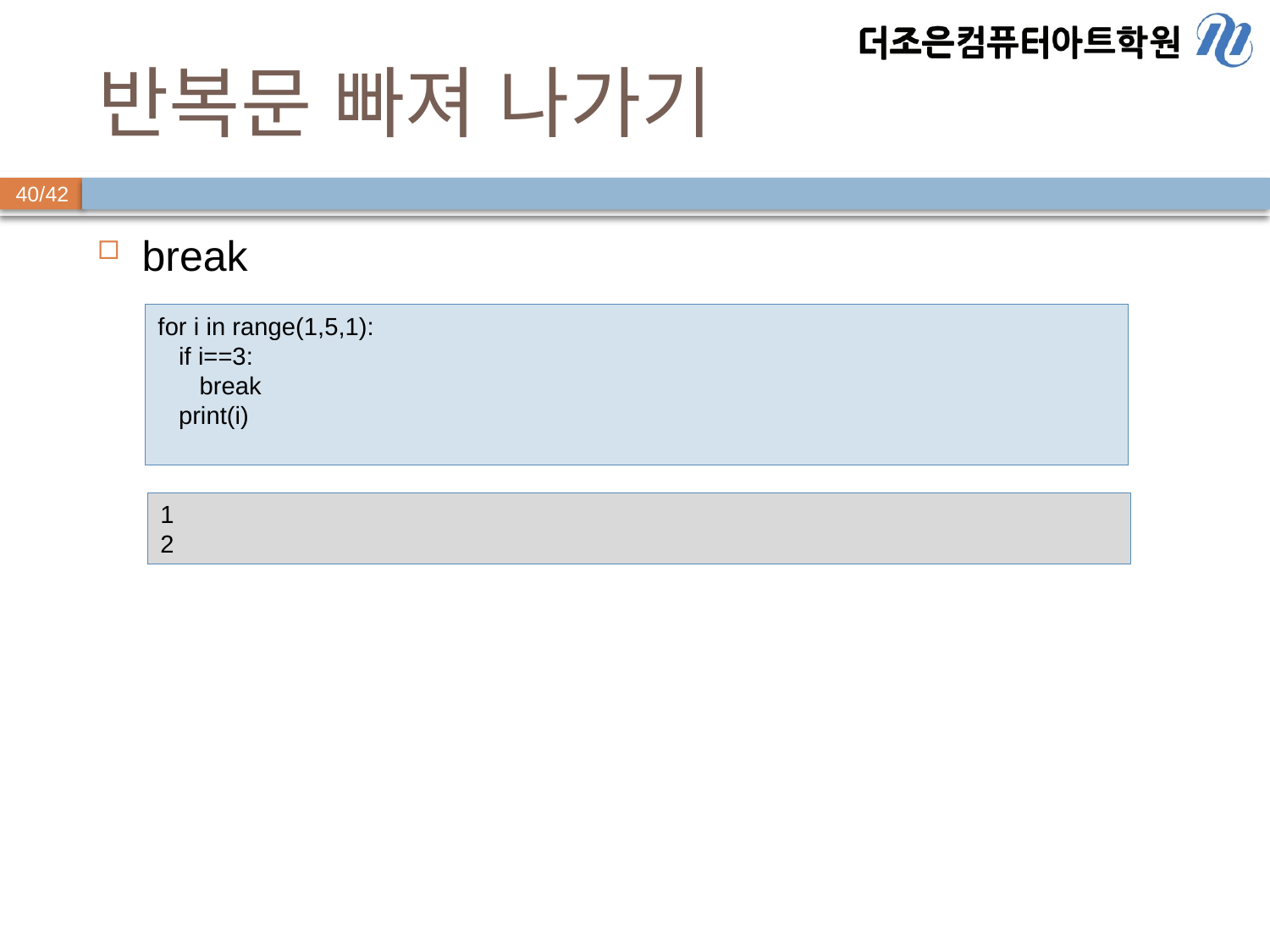

# 반복문 빠져 나가기
break
for i in range(1,5,1):
   if i==3:
      break
   print(i)
1
2